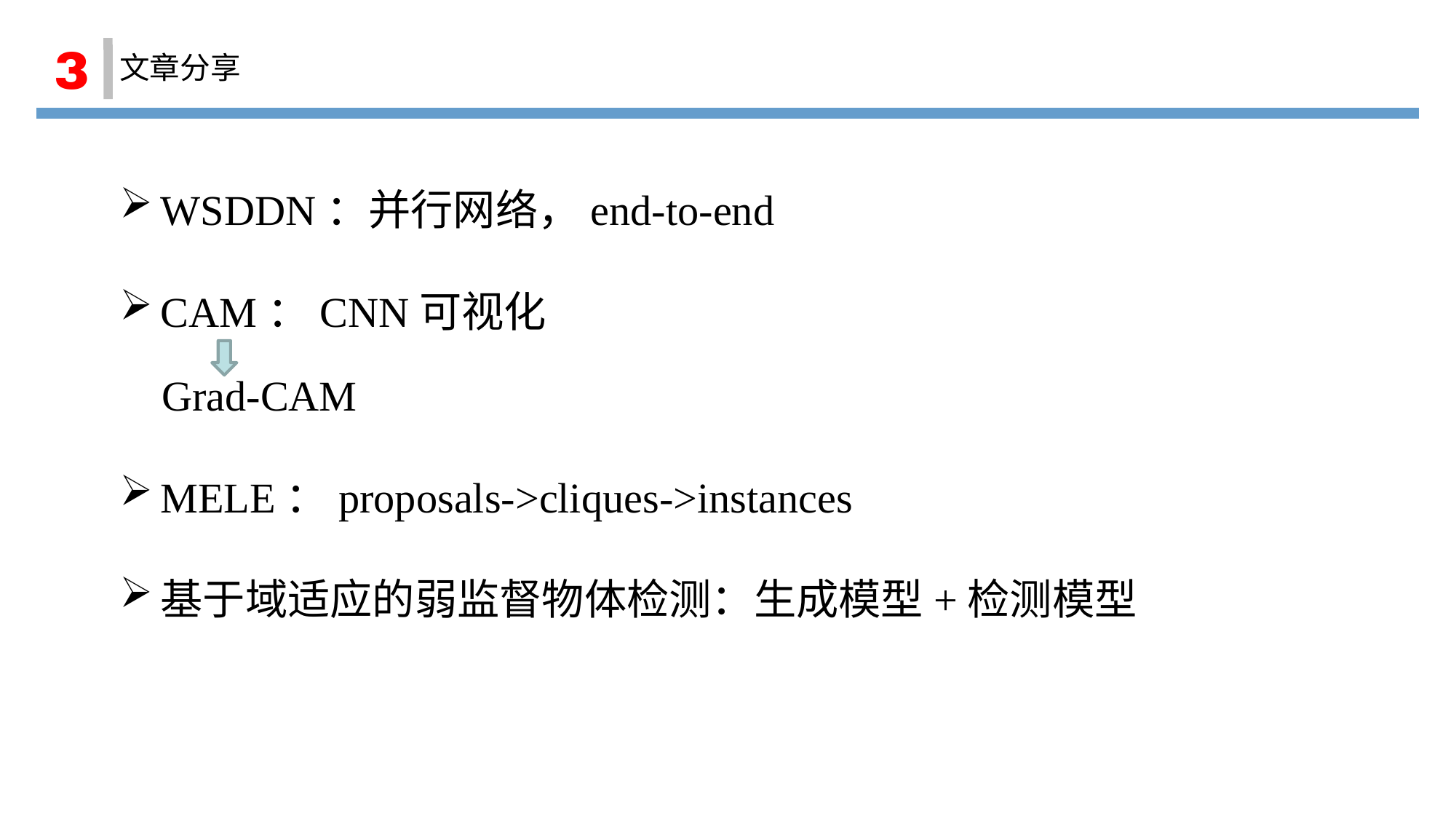

3

文章分享
WSDDN：并行网络，end-to-end

CAM：CNN可视化

    Grad-CAM

MELE：proposals->cliques->instances

基于域适应的弱监督物体检测：生成模型+检测模型